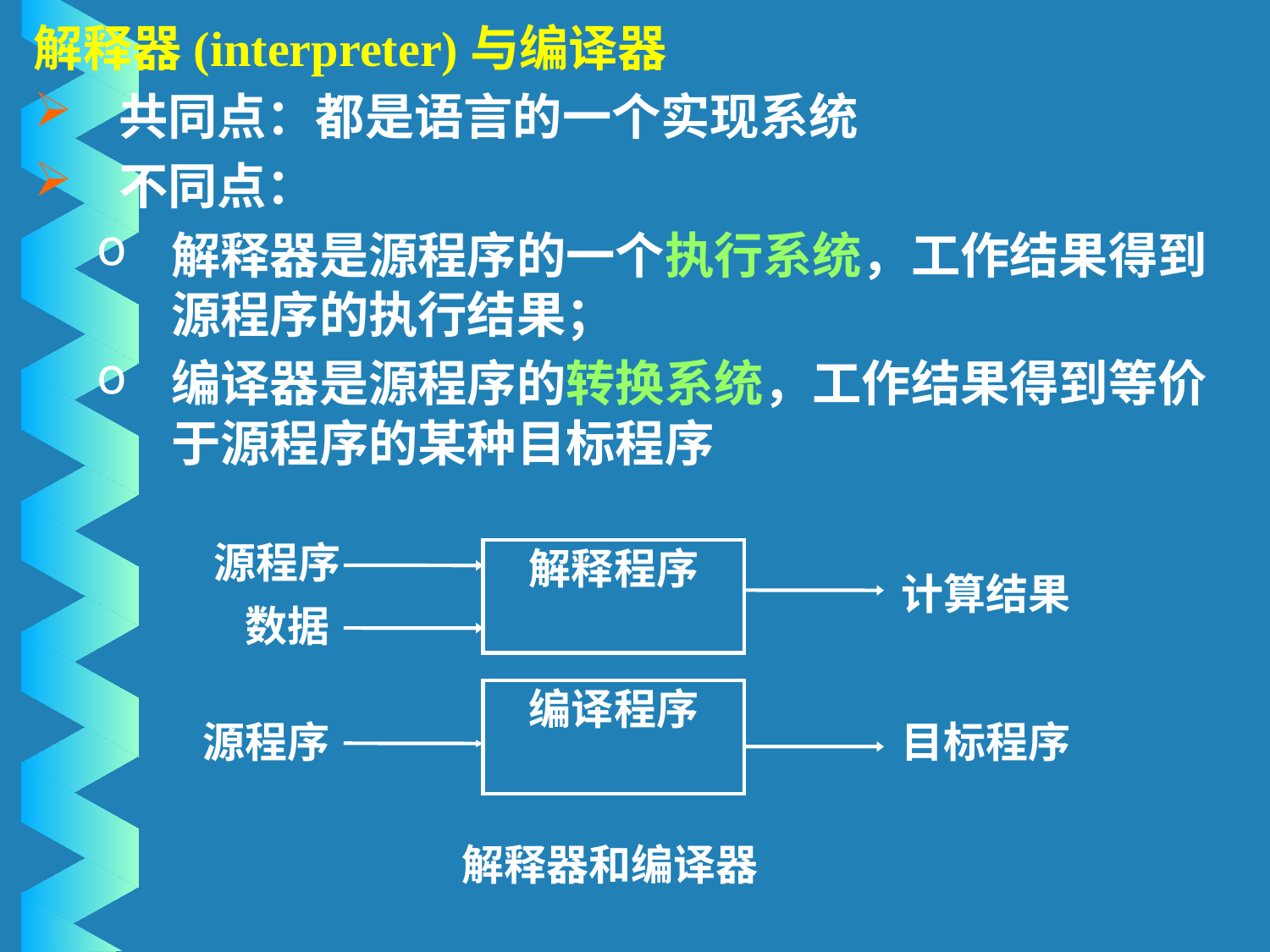

解释器(interpreter)与编译器
共同点：都是语言的一个实现系统
不同点：
解释器是源程序的一个执行系统，工作结果得到源程序的执行结果；
编译器是源程序的转换系统，工作结果得到等价于源程序的某种目标程序
源程序
解释程序
计算结果

数据

编译程序
源程序
目标程序

解释器和编译器